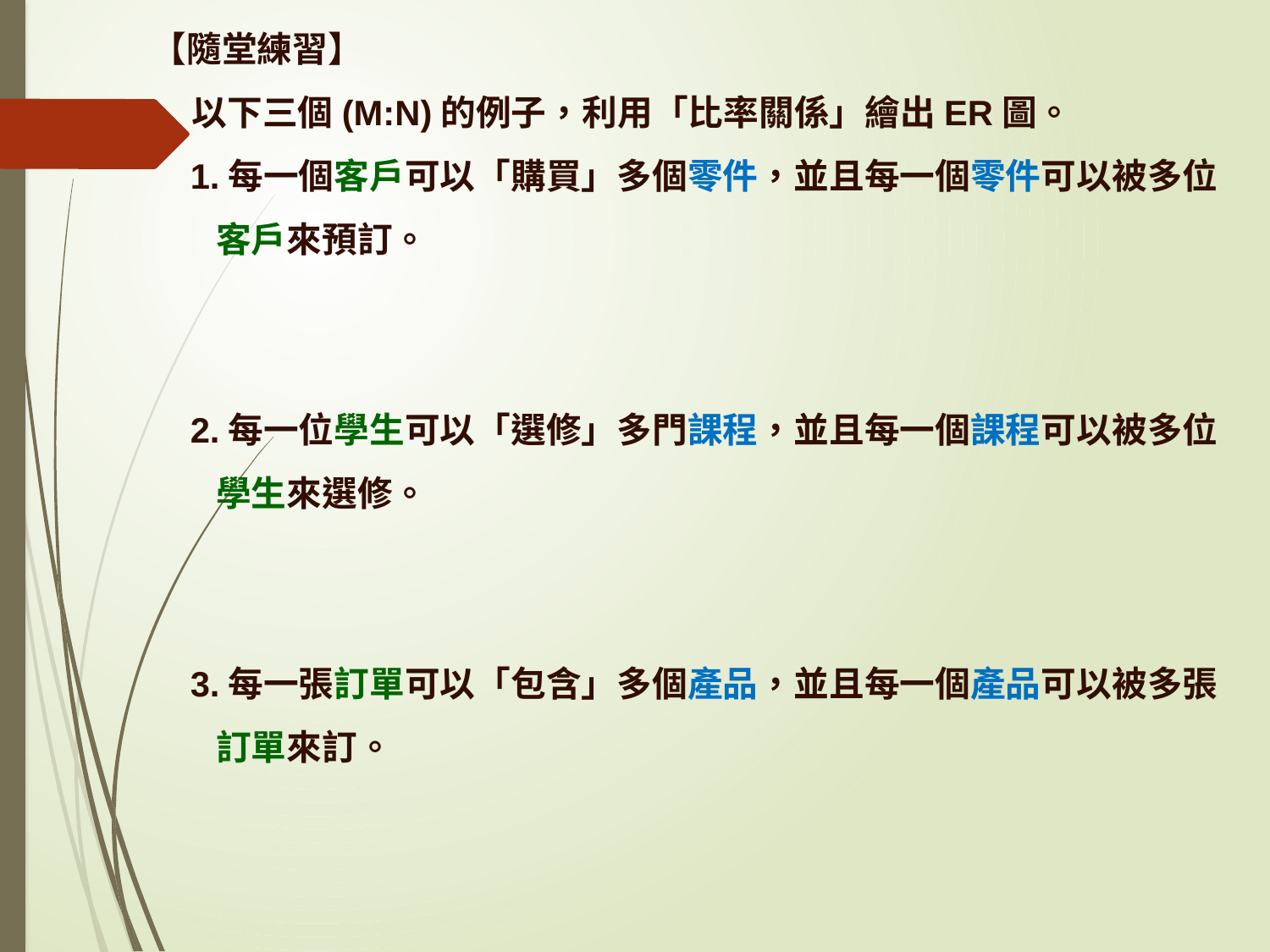

【隨堂練習】
    以下三個(M:N)的例子，利用「比率關係」繪出ER圖。
    1.每一個客戶可以「購買」多個零件，並且每一個零件可以被多位
       客戶來預訂。

    2.每一位學生可以「選修」多門課程，並且每一個課程可以被多位
       學生來選修。

    3.每一張訂單可以「包含」多個產品，並且每一個產品可以被多張
       訂單來訂。